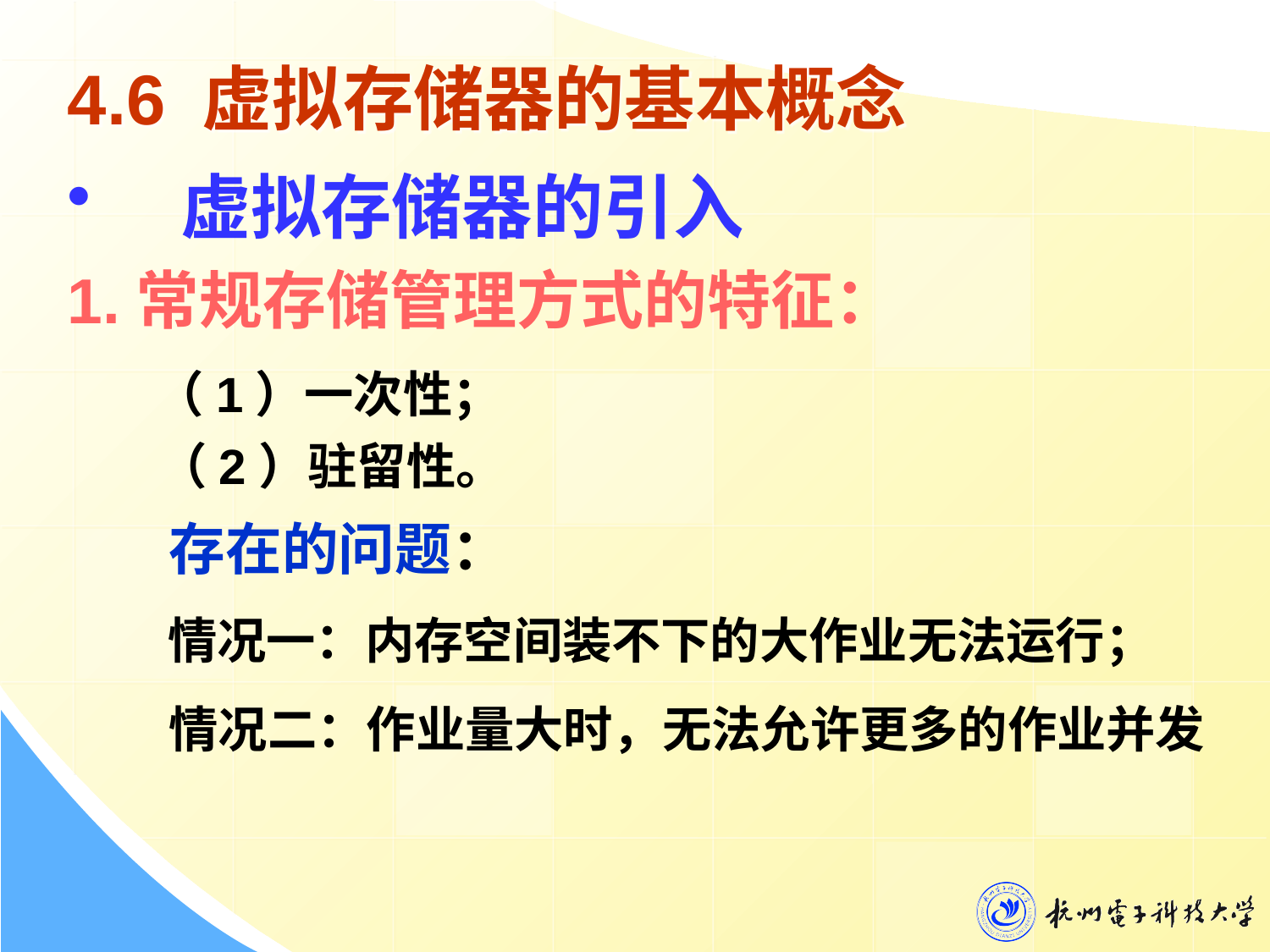

# 4.6 虚拟存储器的基本概念
虚拟存储器的引入
1.常规存储管理方式的特征：
     （1）一次性；
       （2）驻留性。
      存在的问题：
      情况一：内存空间装不下的大作业无法运行；
      情况二：作业量大时，无法允许更多的作业并发